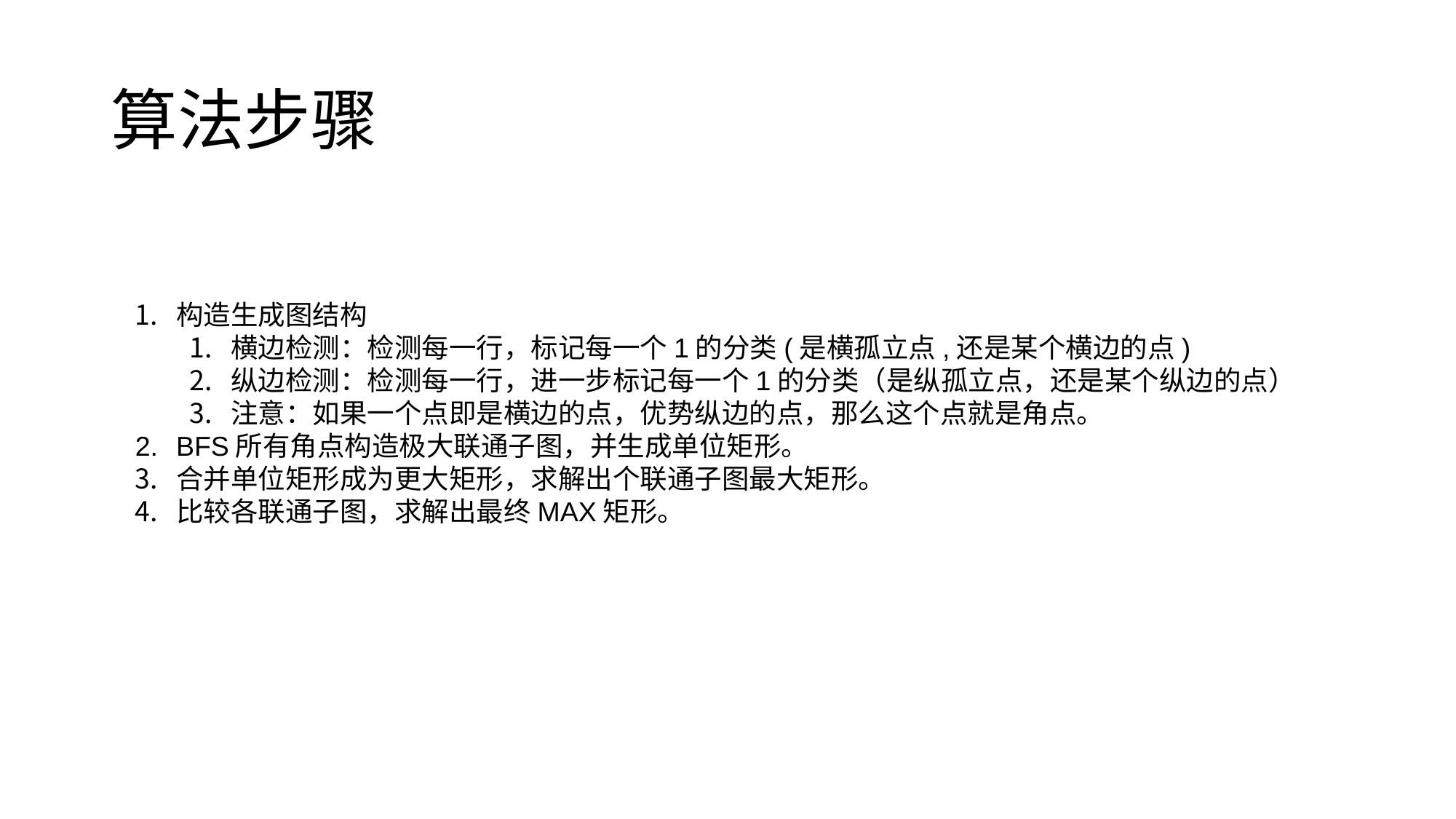

# 算法步骤
构造生成图结构
横边检测：检测每一行，标记每一个1的分类(是横孤立点,还是某个横边的点)
纵边检测：检测每一行，进一步标记每一个1的分类（是纵孤立点，还是某个纵边的点）
注意：如果一个点即是横边的点，优势纵边的点，那么这个点就是角点。
BFS所有角点构造极大联通子图，并生成单位矩形。
合并单位矩形成为更大矩形，求解出个联通子图最大矩形。
比较各联通子图，求解出最终MAX矩形。